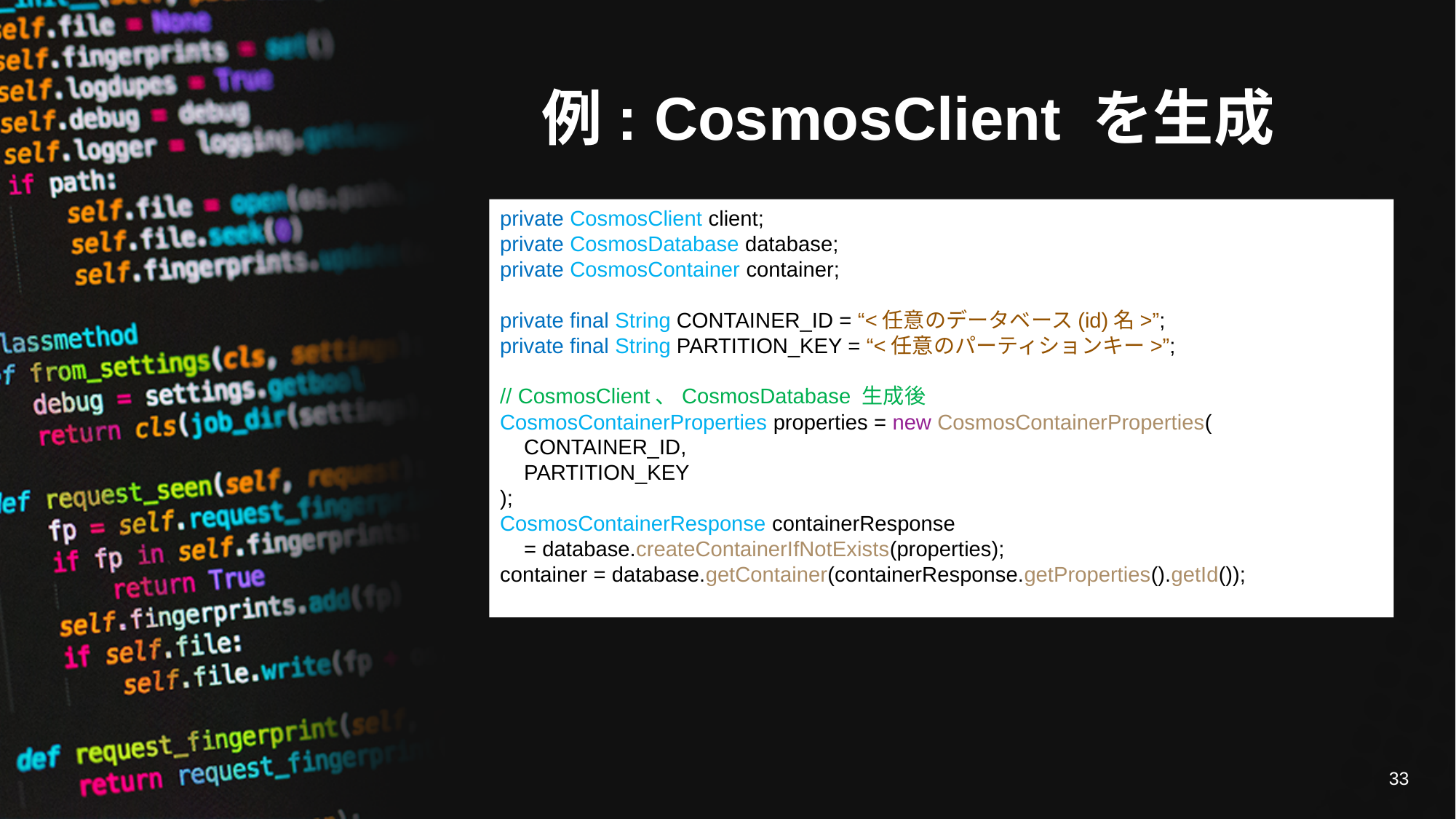

# 例: CosmosClient を生成
private CosmosClient client;
private CosmosDatabase database;
private CosmosContainer container;

private final String CONTAINER_ID = “<任意のデータベース(id)名>”;
private final String PARTITION_KEY = “<任意のパーティションキー>”;

// CosmosClient、CosmosDatabase 生成後
CosmosContainerProperties properties = new CosmosContainerProperties(
    CONTAINER_ID,
    PARTITION_KEY
);
CosmosContainerResponse containerResponse
    = database.createContainerIfNotExists(properties);
container = database.getContainer(containerResponse.getProperties().getId());

33